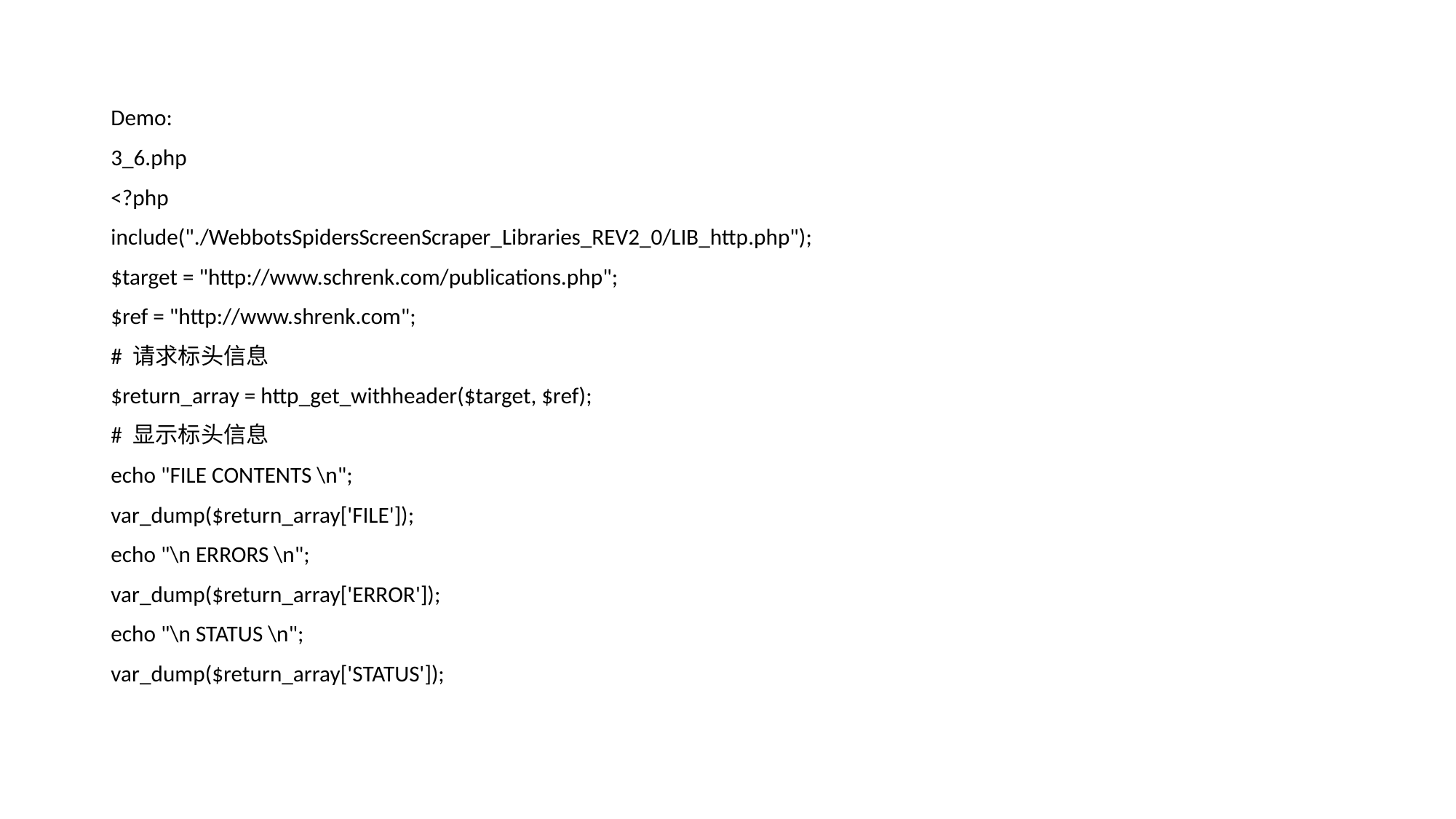

Demo:
3_6.php
<?php
include("./WebbotsSpidersScreenScraper_Libraries_REV2_0/LIB_http.php");
$target = "http://www.schrenk.com/publications.php";
$ref = "http://www.shrenk.com";
# 请求标头信息
$return_array = http_get_withheader($target, $ref);
# 显示标头信息
echo "FILE CONTENTS \n";
var_dump($return_array['FILE']);
echo "\n ERRORS \n";
var_dump($return_array['ERROR']);
echo "\n STATUS \n";
var_dump($return_array['STATUS']);